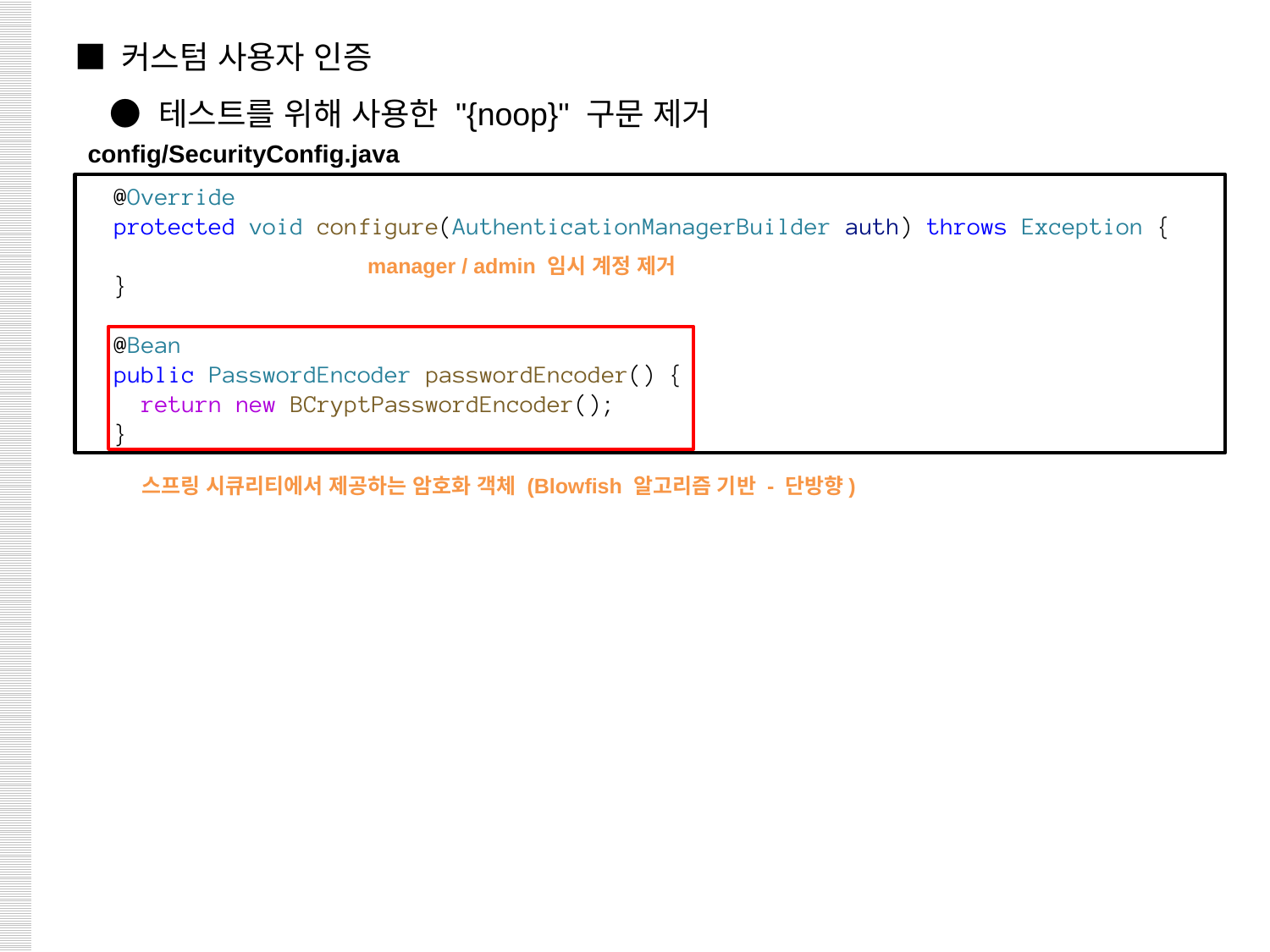

■ 커스텀 사용자 인증
    ● 테스트를 위해 사용한 "{noop}" 구문 제거
config/SecurityConfig.java
  @Override
  protected void configure(AuthenticationManagerBuilder auth) throws Exception {

  }
  @Bean
  public PasswordEncoder passwordEncoder() {
    return new BCryptPasswordEncoder();
  }
manager / admin 임시 계정 제거

스프링 시큐리티에서 제공하는 암호화 객체 (Blowfish 알고리즘 기반 - 단방향)